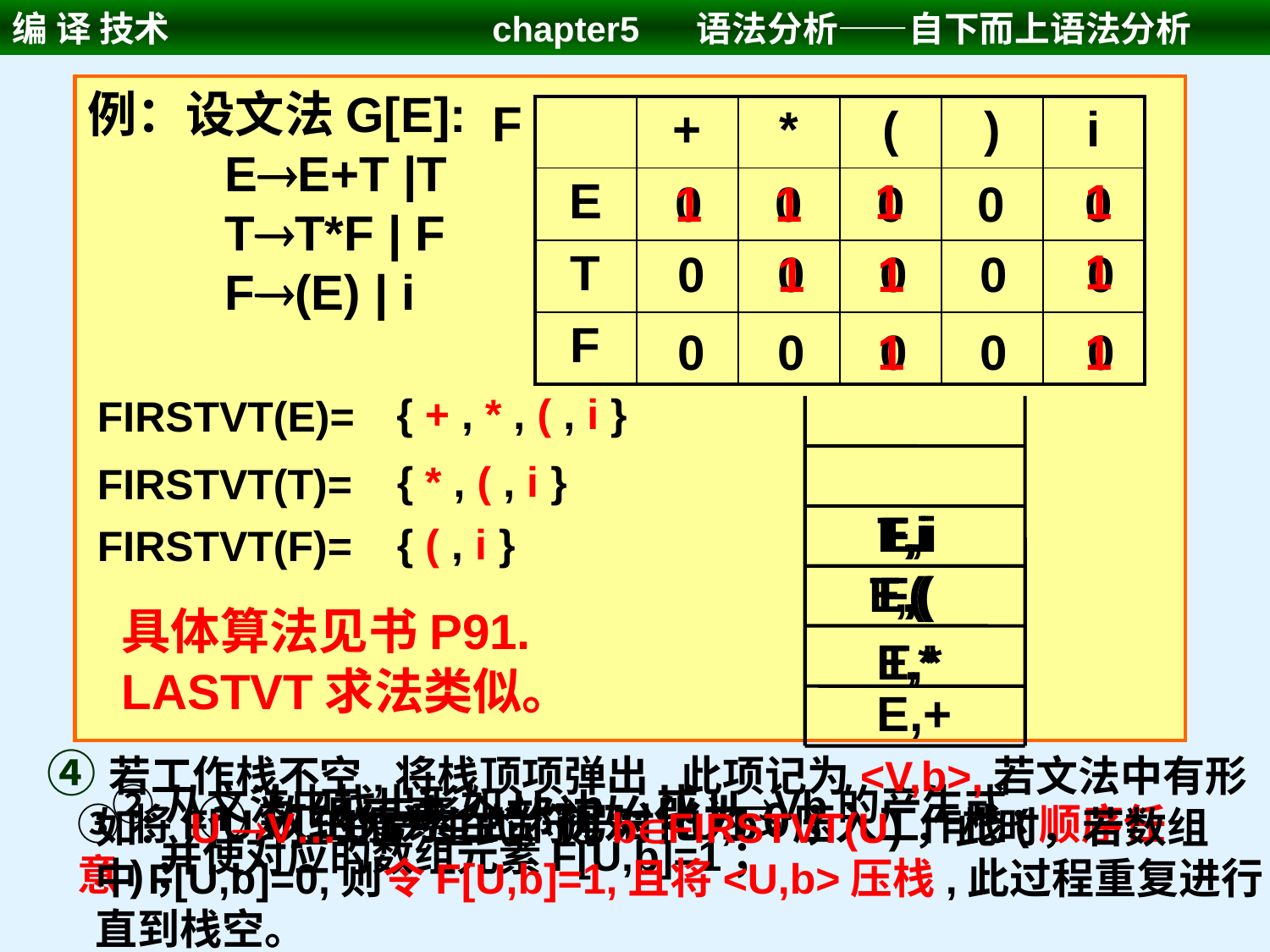

例：设文法G[E]:
          E→E+T |T
          T→T*F | F
          F→(E) | i

F
|  | + | \* | ( | ) | i |
| --- | --- | --- | --- | --- | --- |
| E |  |  |  |  |  |
| T |  |  |  |  |  |
| F |  |  |  |  |  |
1
1
0
1
0
1
0
0
0
1
0
0
1
1
0
0
0
0
0
1
0
0
1
0
{ + , * , ( , i }
FIRSTVT(E)=

{ * , ( , i }
FIRSTVT(T)=
T,i
F,i
E,i
{ ( , i }
FIRSTVT(F)=
T,(
E,(
F,(
具体算法见书P91.
E,*
T,*
LASTVT求法类似。
E,+
④若工作栈不空,将栈顶项弹出,此项记为<V,b>,若文法中有形
    如：U →V…的产生式，则b∈FIRSTVT(U)，此时，若数组
    中F[U,b]=0,则令F[U,b]=1,且将<U,b>压栈,此过程重复进行，
    直到栈空。
②从文法中找出形如U→b…或U→Vb的产生式，
    并使对应的数组元素F[U,b]=1；
①数组元素全部初始化为0；
③将F[U,b]的值为1的符号对<U,b>压入工作栈(顺序任意)；